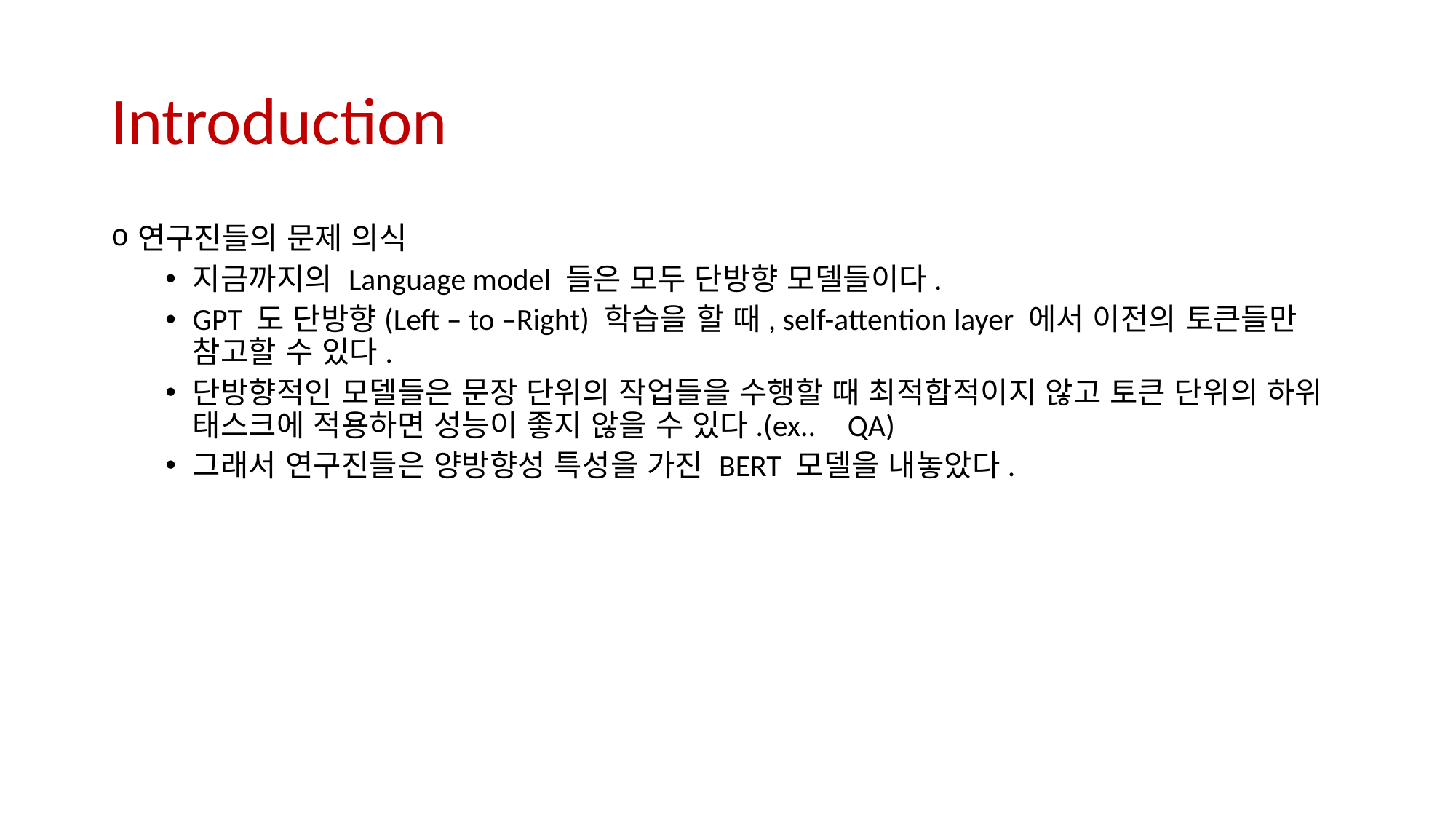

# Introduction
연구진들의 문제 의식
지금까지의 Language model 들은 모두 단방향 모델들이다.
GPT 도 단방향(Left – to –Right) 학습을 할 때, self-attention layer 에서 이전의 토큰들만 참고할 수 있다.
단방향적인 모델들은 문장 단위의 작업들을 수행할 때 최적합적이지 않고 토큰 단위의 하위 태스크에 적용하면 성능이 좋지 않을 수 있다.(ex..	QA)
그래서 연구진들은 양방향성 특성을 가진 BERT 모델을 내놓았다.